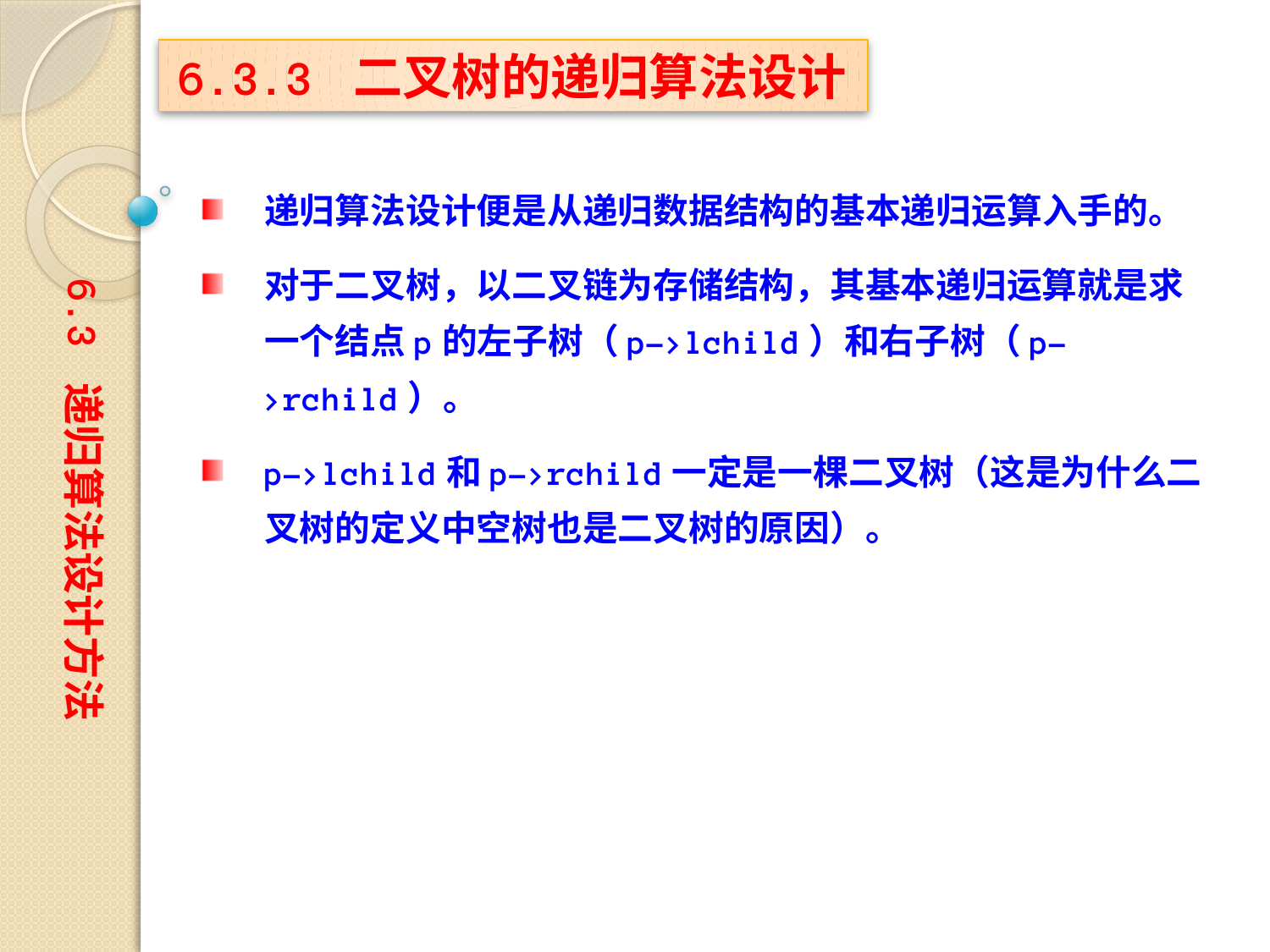

6.3.3 二叉树的递归算法设计
递归算法设计便是从递归数据结构的基本递归运算入手的。
对于二叉树，以二叉链为存储结构，其基本递归运算就是求一个结点p的左子树（p->lchild）和右子树（p->rchild）。
p->lchild和p->rchild一定是一棵二叉树（这是为什么二叉树的定义中空树也是二叉树的原因）。
6.3 递归算法设计方法